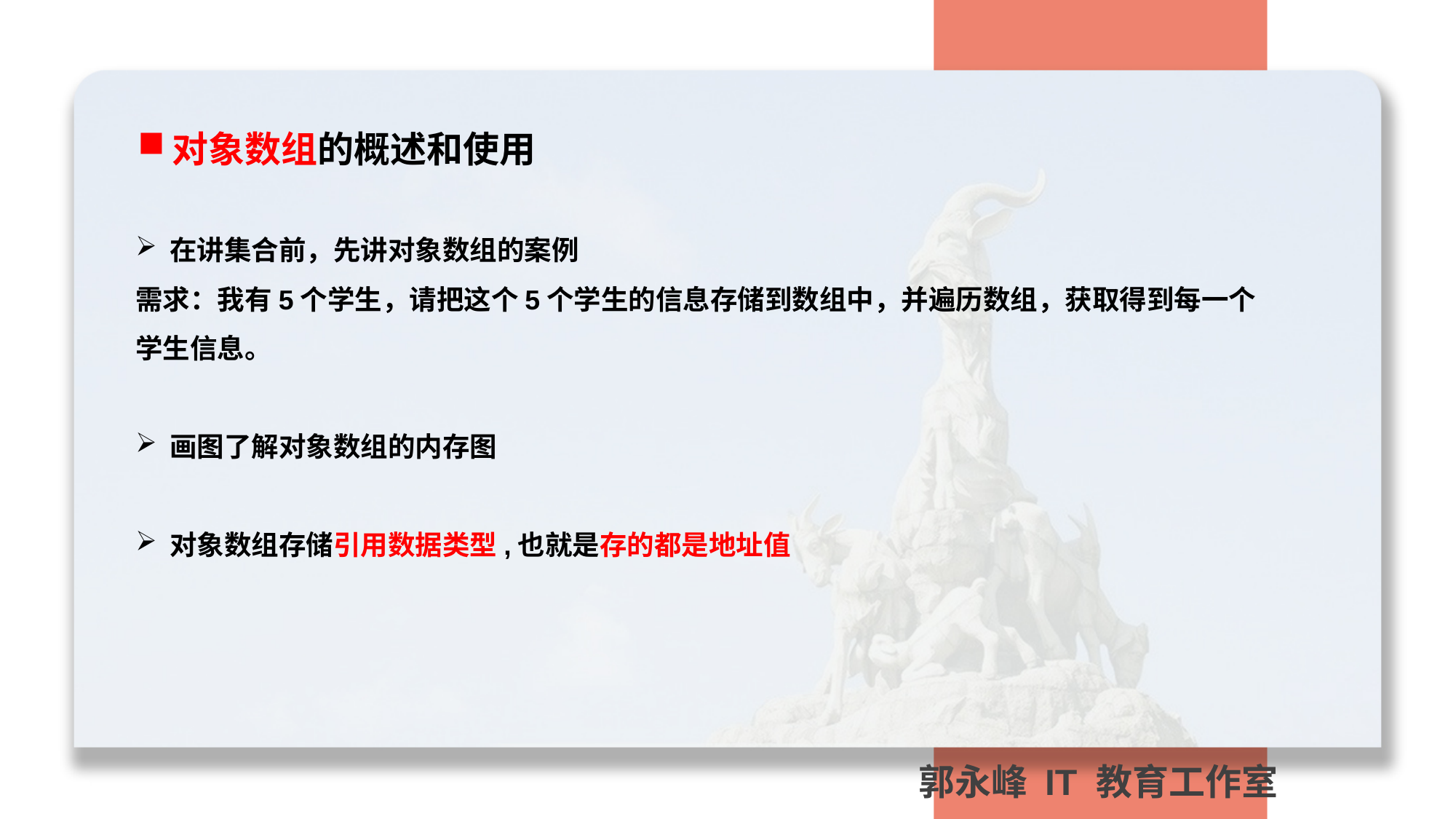

对象数组的概述和使用
在讲集合前，先讲对象数组的案例
需求：我有5个学生，请把这个5个学生的信息存储到数组中，并遍历数组，获取得到每一个学生信息。

画图了解对象数组的内存图

对象数组存储引用数据类型,也就是存的都是地址值